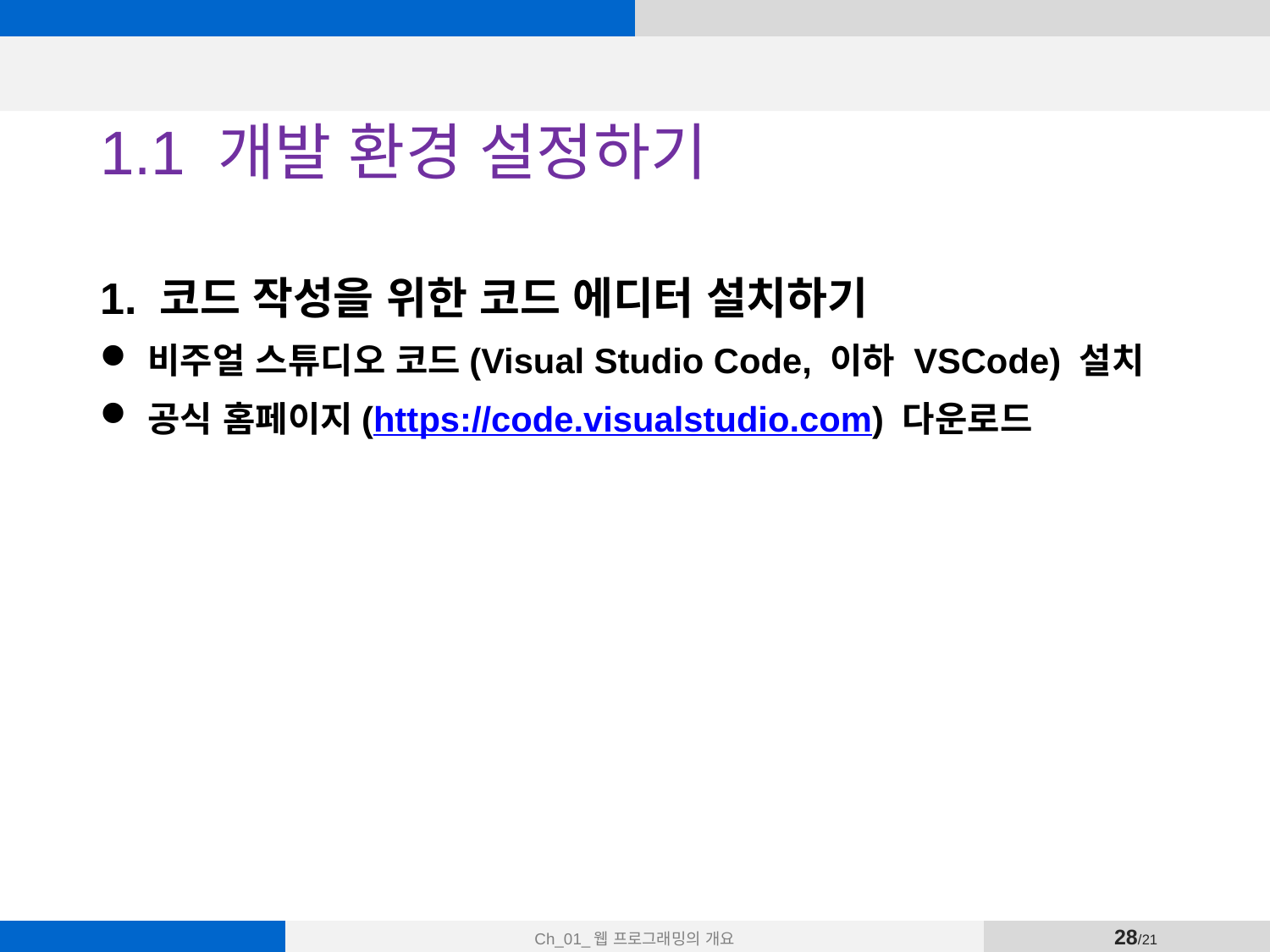

# 1.1 개발 환경 설정하기
1. 코드 작성을 위한 코드 에디터 설치하기
비주얼 스튜디오 코드(Visual Studio Code, 이하 VSCode) 설치
공식 홈페이지(https://code.visualstudio.com) 다운로드